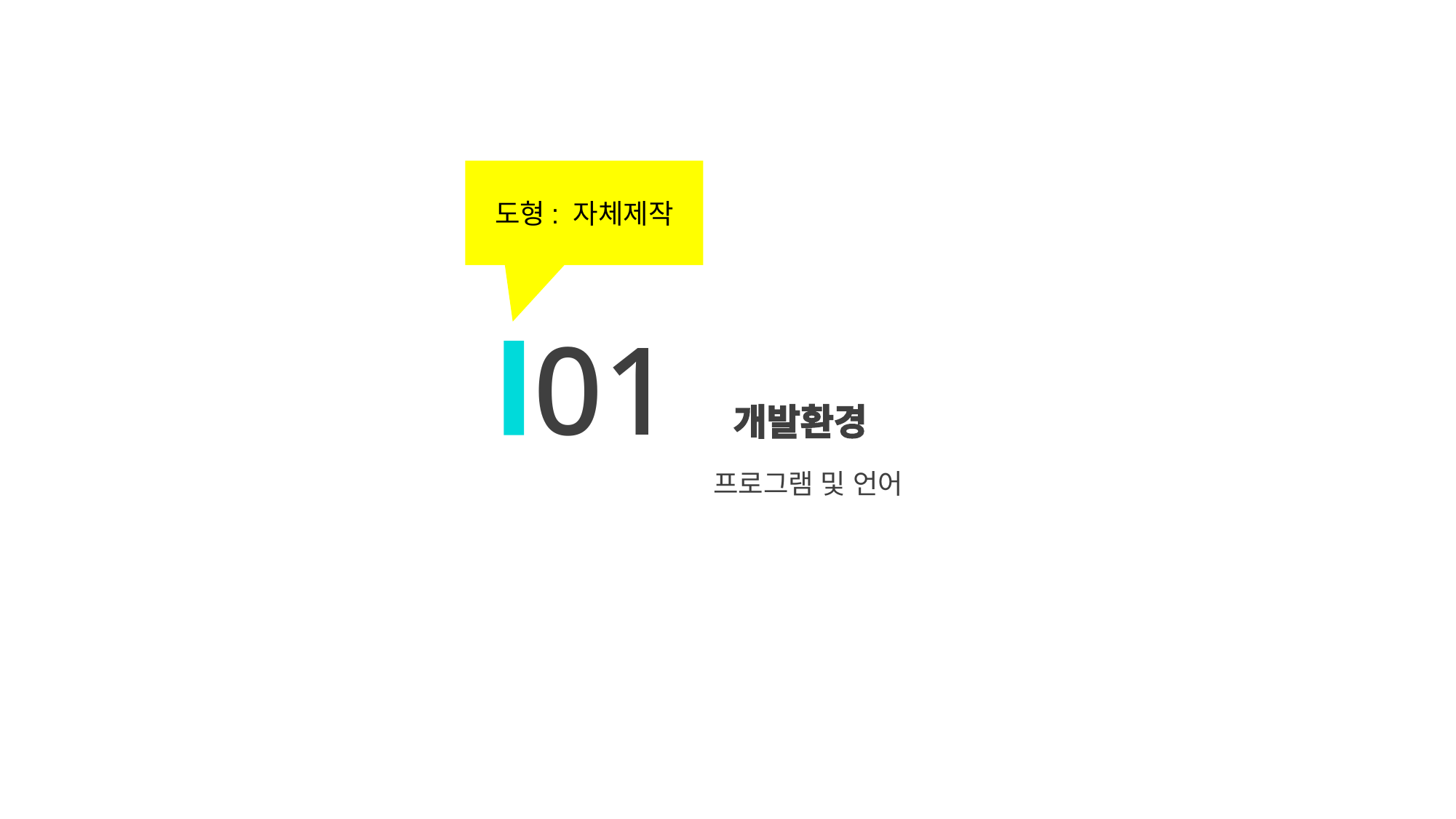

도형: 자체제작
01 개발환경

프로그램 및 언어